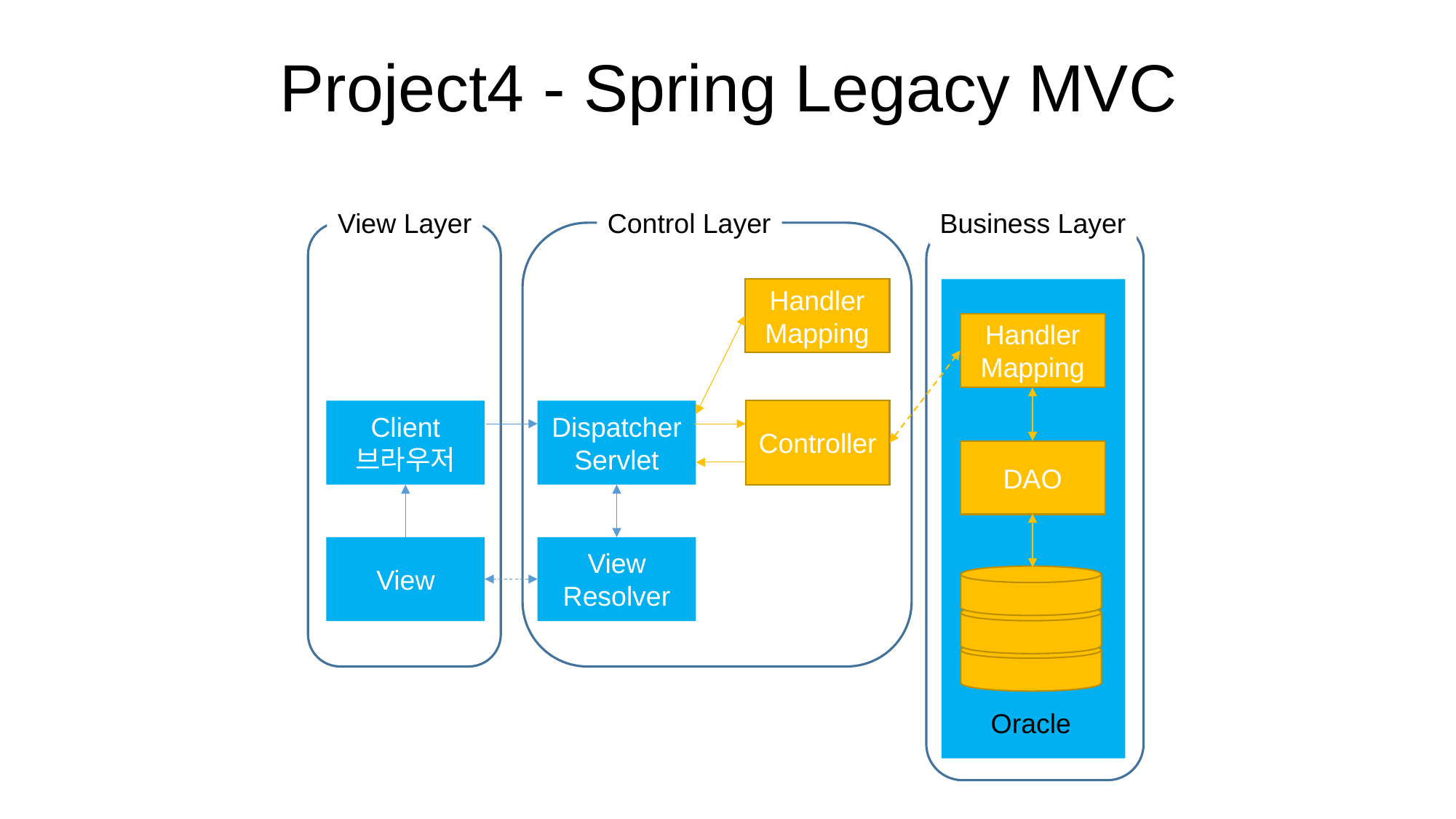

# Project4 - Spring Legacy MVC
View Layer
Control Layer
Business Layer

Handler
Mapping

Handler
Mapping
Client
브라우저

Dispatcher
Servlet

Controller
DAO
View

View
Resolver

Oracle